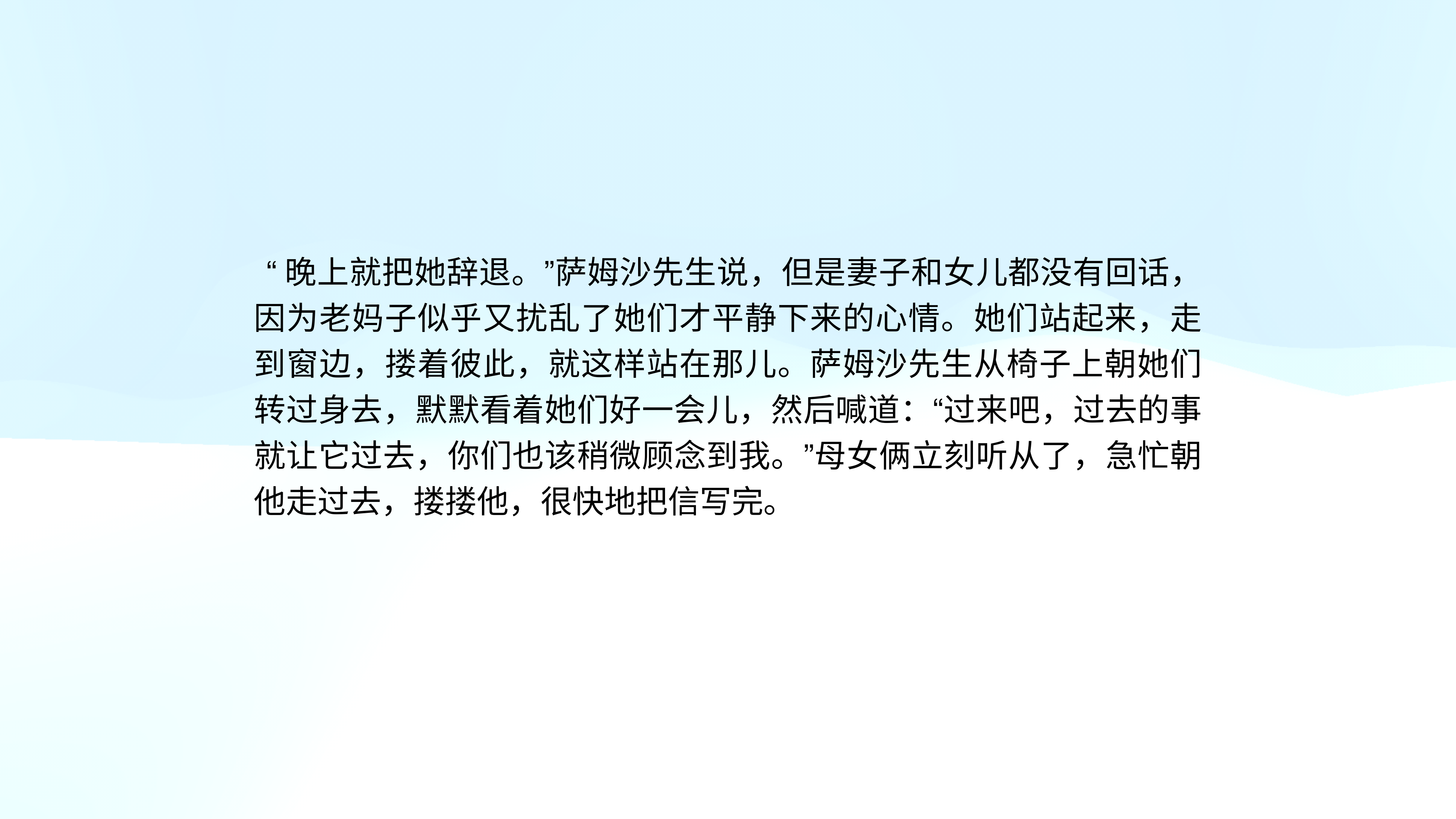

“晚上就把她辞退。”萨姆沙先生说，但是妻子和女儿都没有回话，因为老妈子似乎又扰乱了她们才平静下来的心情。她们站起来，走到窗边，搂着彼此，就这样站在那儿。萨姆沙先生从椅子上朝她们转过身去，默默看着她们好一会儿，然后喊道：“过来吧，过去的事就让它过去，你们也该稍微顾念到我。”母女俩立刻听从了，急忙朝他走过去，搂搂他，很快地把信写完。